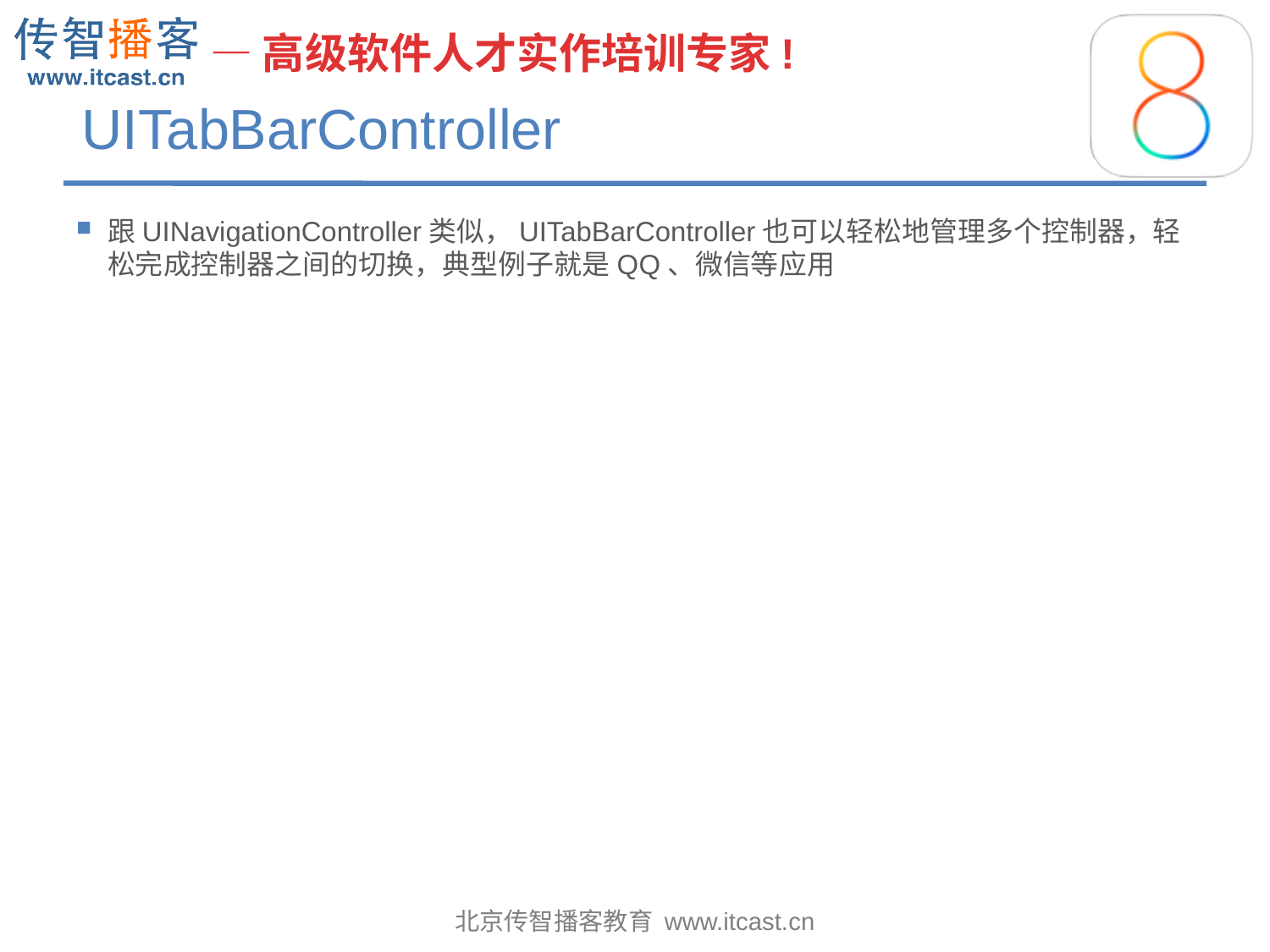

# UITabBarController
跟UINavigationController类似，UITabBarController也可以轻松地管理多个控制器，轻松完成控制器之间的切换，典型例子就是QQ、微信等应用